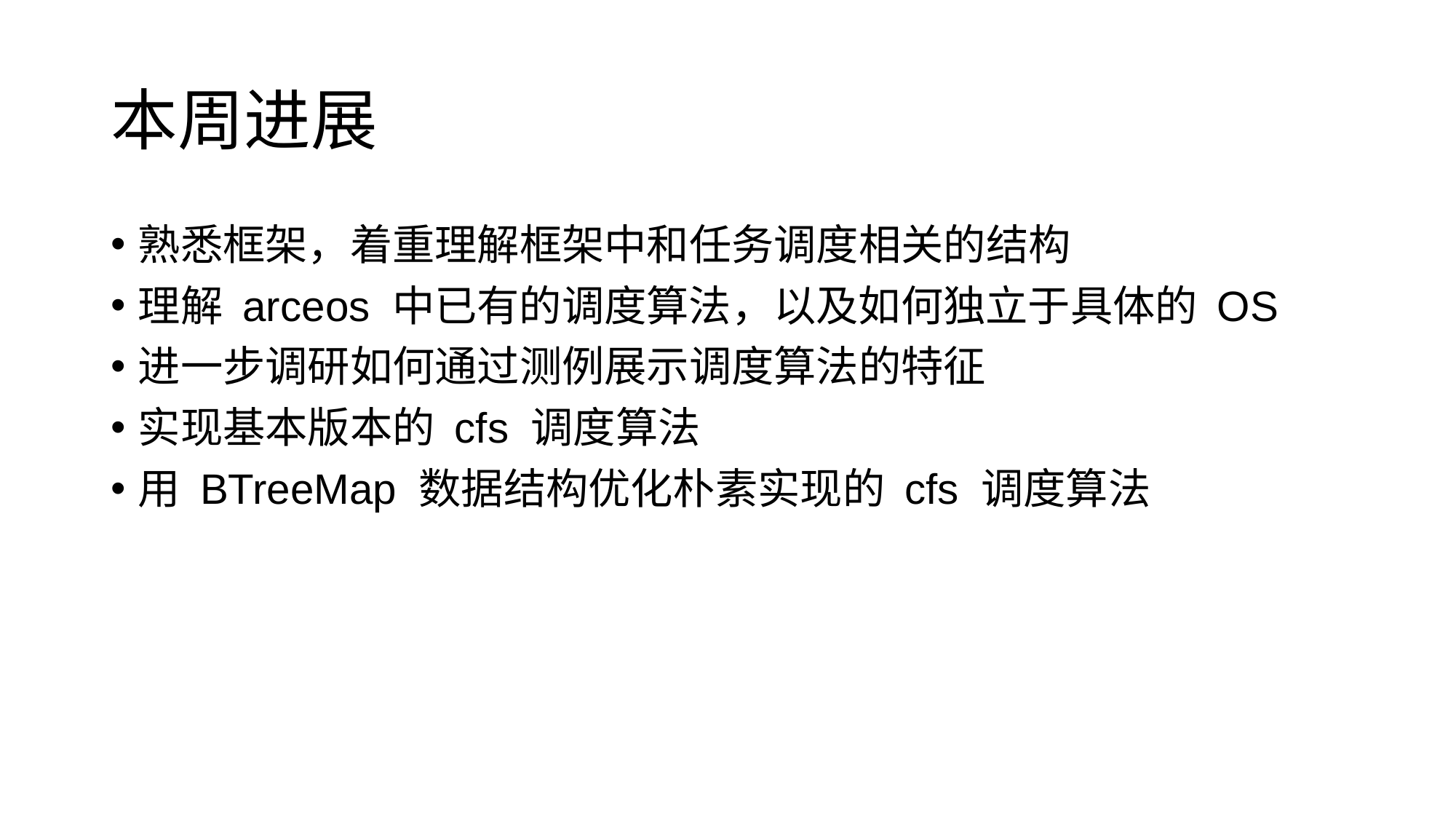

# 本周进展
熟悉框架，着重理解框架中和任务调度相关的结构
理解 arceos 中已有的调度算法，以及如何独立于具体的 OS
进一步调研如何通过测例展示调度算法的特征
实现基本版本的 cfs 调度算法
用 BTreeMap 数据结构优化朴素实现的 cfs 调度算法